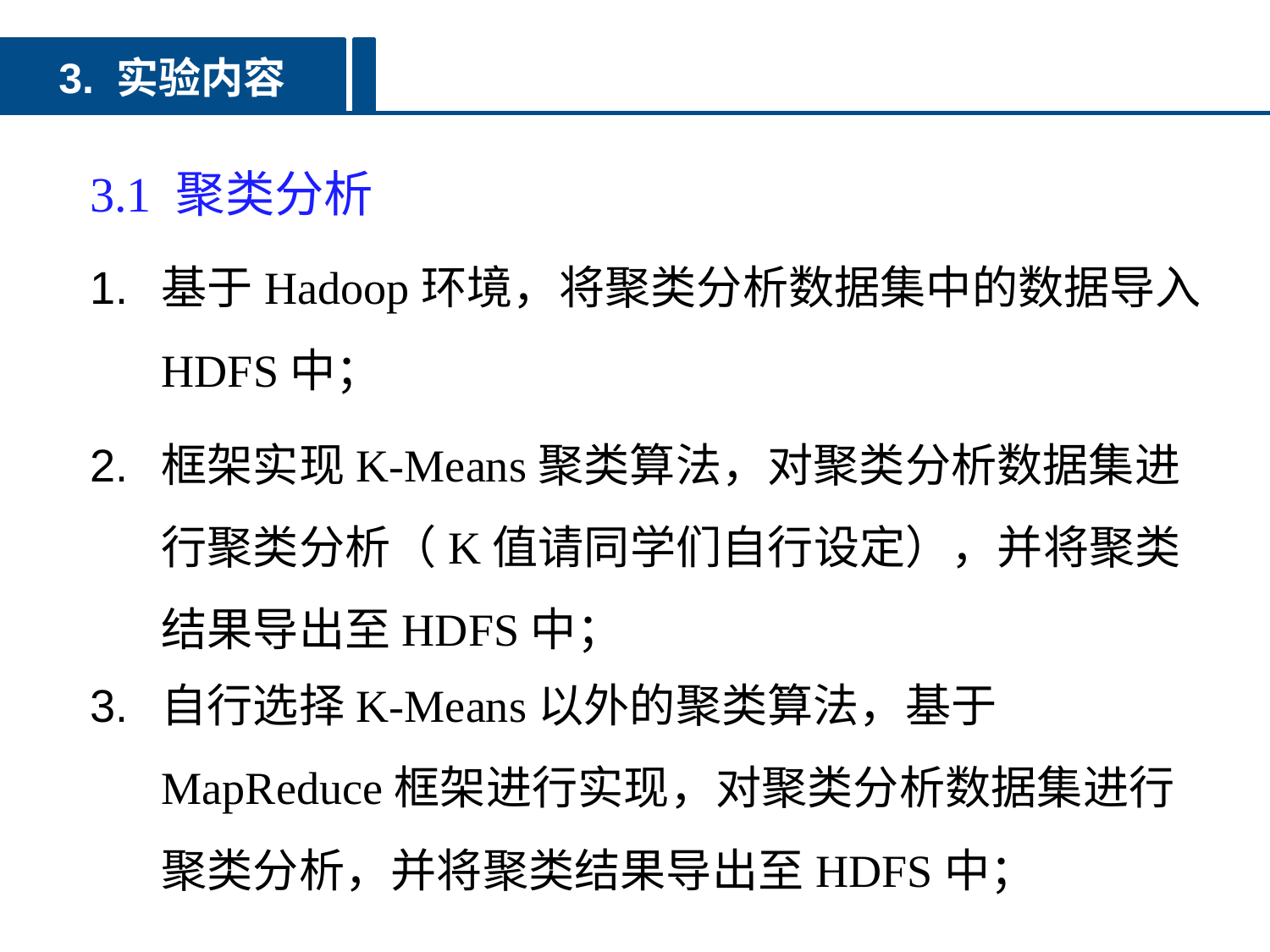

3. 实验内容

3.1 聚类分析
基于Hadoop环境，将聚类分析数据集中的数据导入HDFS中；
框架实现K-Means聚类算法，对聚类分析数据集进行聚类分析（K值请同学们自行设定），并将聚类结果导出至HDFS中；
自行选择K-Means以外的聚类算法，基于MapReduce框架进行实现，对聚类分析数据集进行聚类分析，并将聚类结果导出至HDFS中；